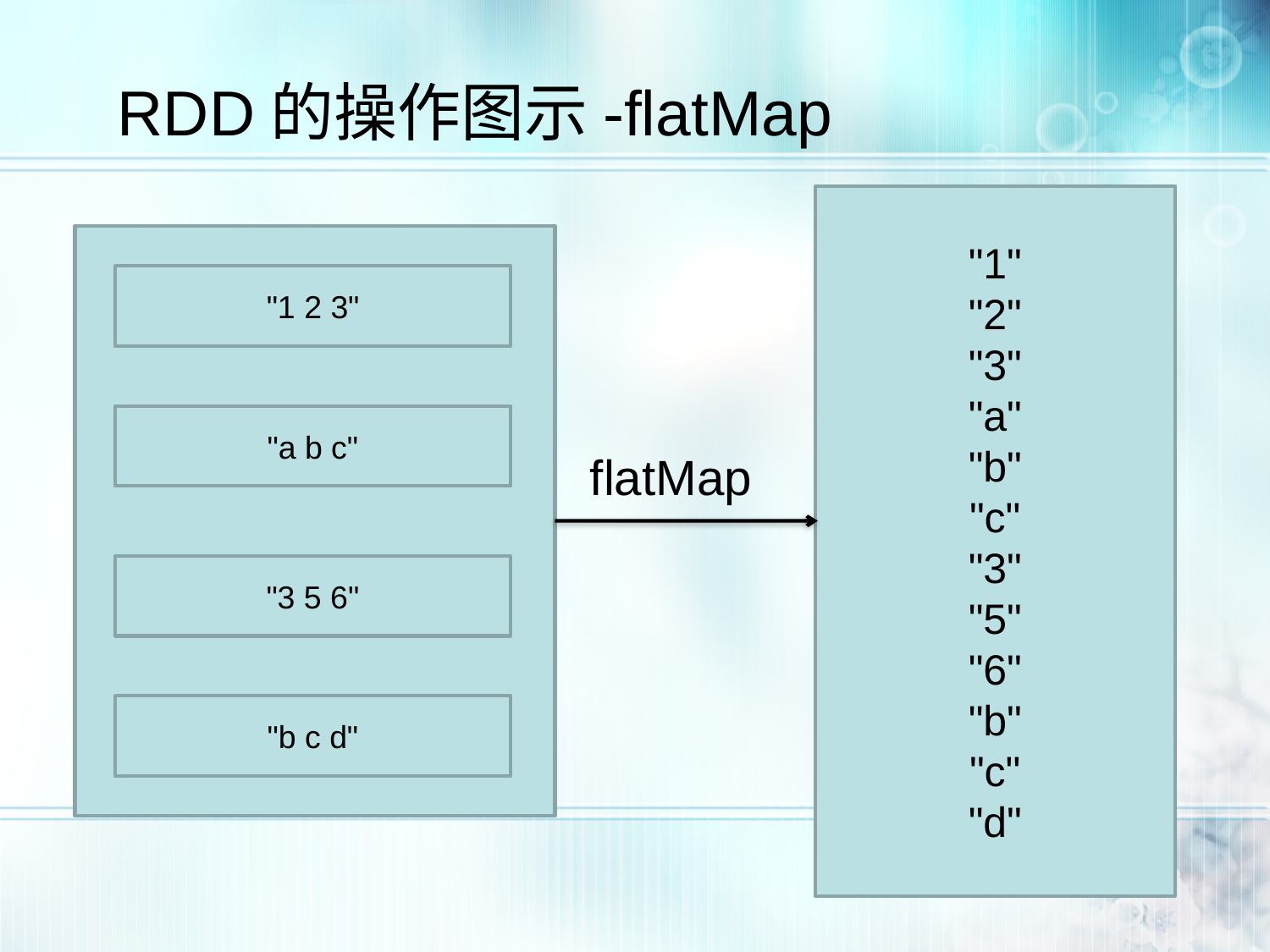

RDD的操作图示-flatMap
"1"
"2"
"3"
"a"
"b"
"c"
"3"
"5"
"6"
"b"
"c"
"d"

"1 2 3"
"a b c"
flatMap
"3 5 6"
"b c d"